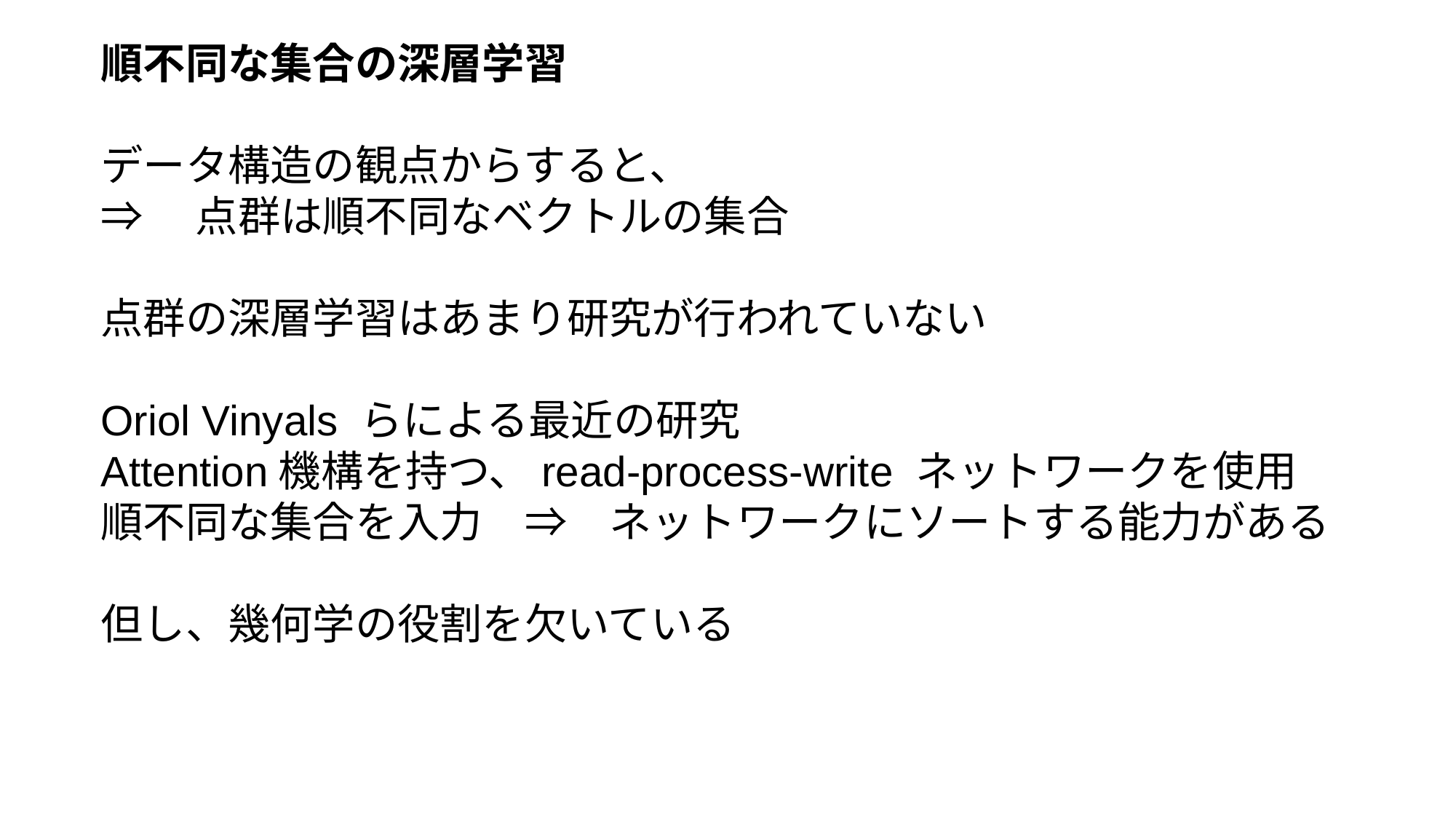

順不同な集合の深層学習

データ構造の観点からすると、
⇒　点群は順不同なベクトルの集合

点群の深層学習はあまり研究が行われていない

Oriol Vinyals らによる最近の研究
Attention機構を持つ、read-process-write ネットワークを使用
順不同な集合を入力　⇒　ネットワークにソートする能力がある

但し、幾何学の役割を欠いている